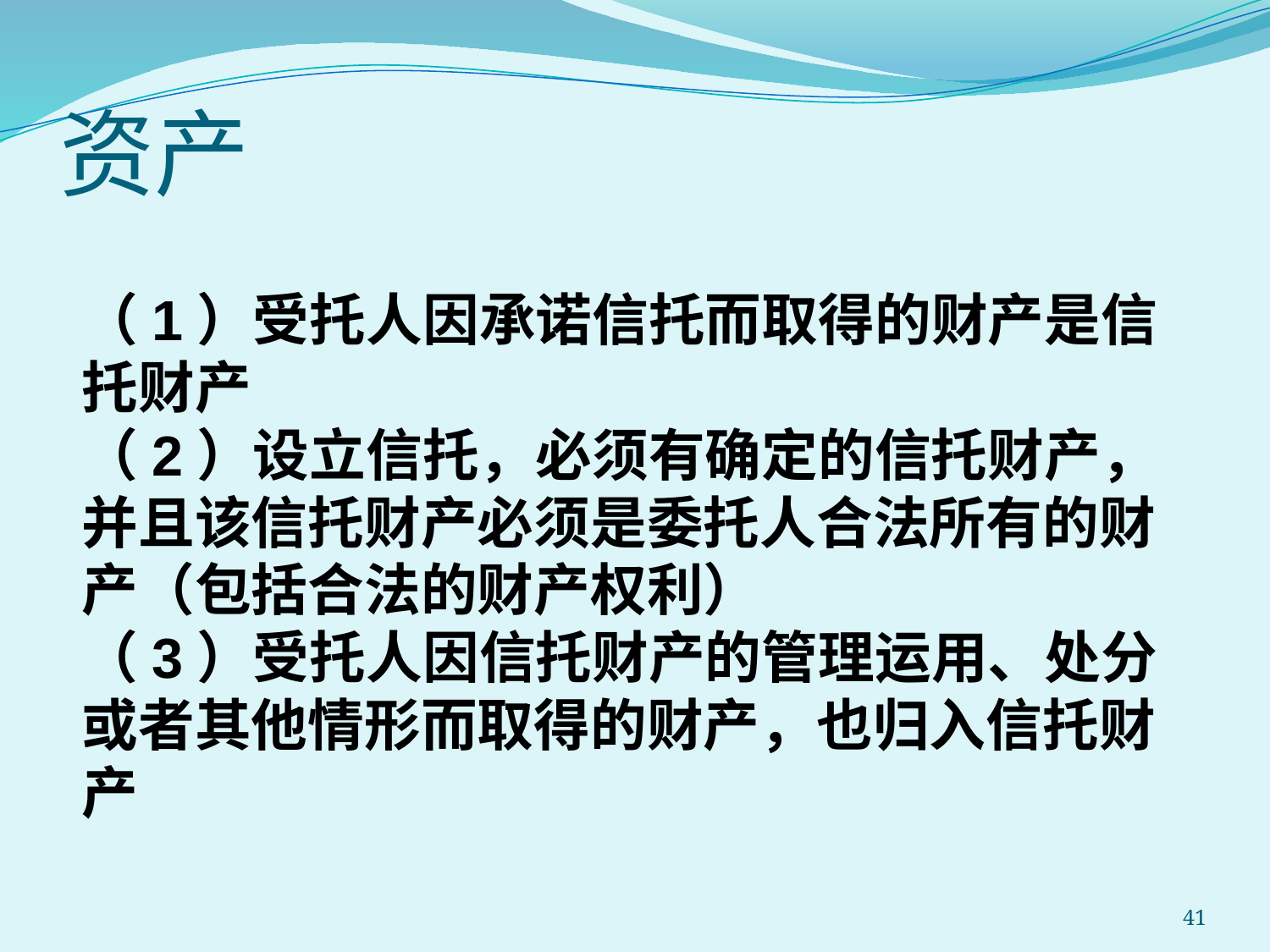

# 资产
（1）受托人因承诺信托而取得的财产是信托财产
（2）设立信托，必须有确定的信托财产，并且该信托财产必须是委托人合法所有的财产（包括合法的财产权利）
（3）受托人因信托财产的管理运用、处分或者其他情形而取得的财产，也归入信托财产
41